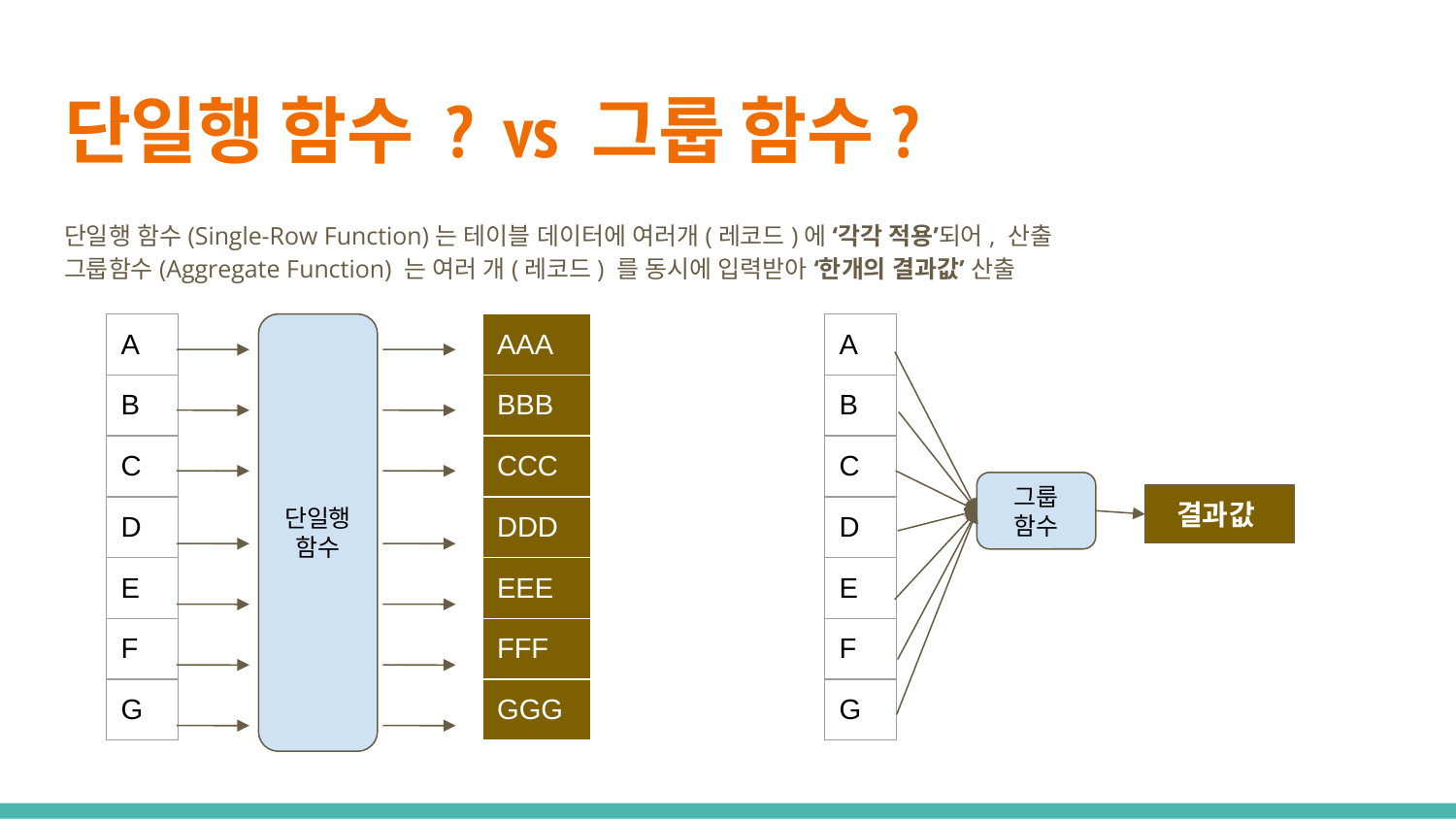

# 단일행 함수 ?  vs 그룹 함수?
단일행 함수(Single-Row Function)는 테이블 데이터에 여러개(레코드)에 ‘각각 적용’되어, 산출
그룹함수(Aggregate Function) 는 여러 개(레코드) 를 동시에 입력받아 ‘한개의 결과값’ 산출
| A |
| --- |
| B |
| C |
| D |
| E |
| F |
| G |
단일행
함수
| AAA |
| --- |
| BBB |
| CCC |
| DDD |
| EEE |
| FFF |
| GGG |
| A |
| --- |
| B |
| C |
| D |
| E |
| F |
| G |
그룹
함수
결과값